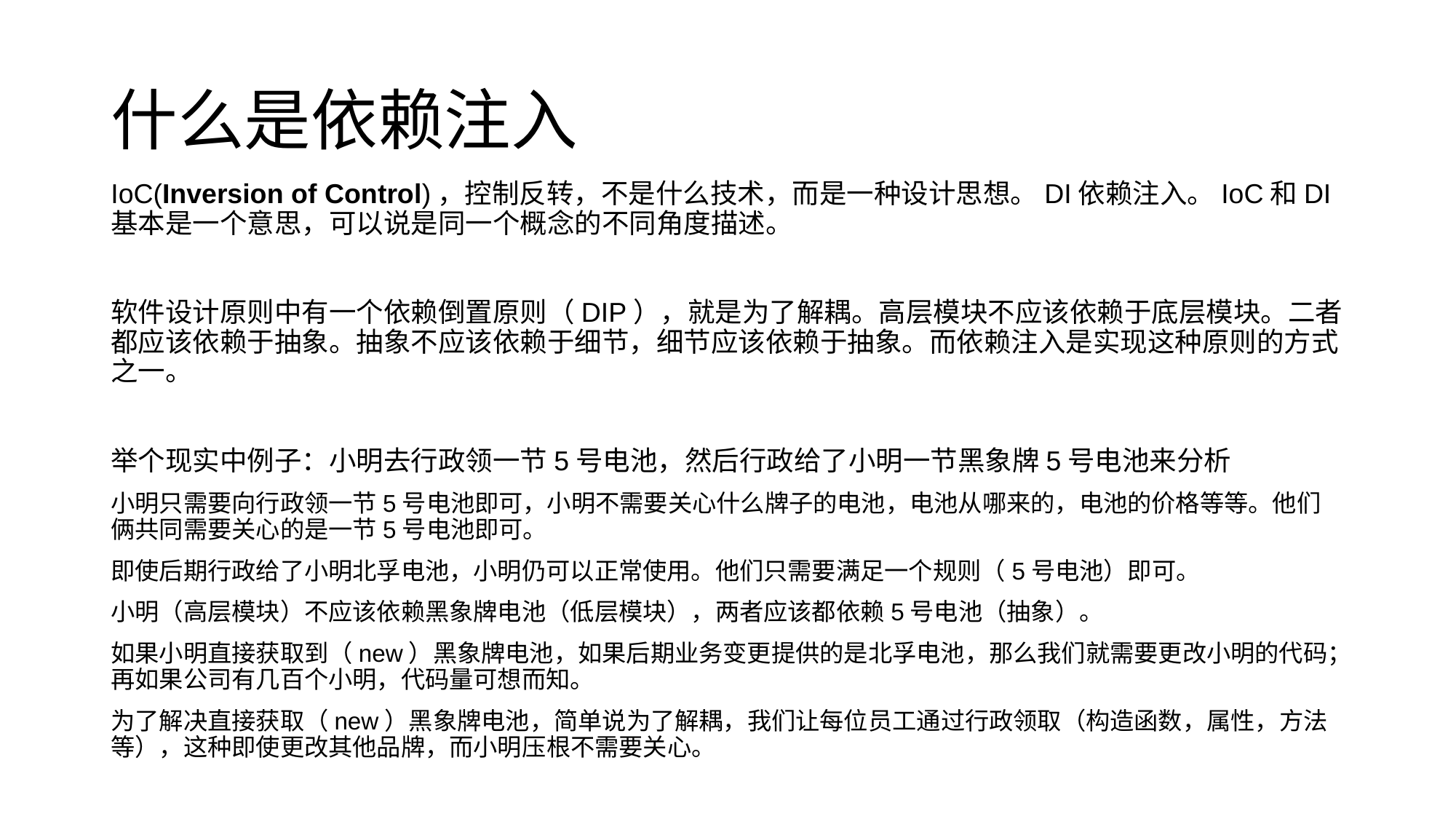

# 什么是依赖注入
IoC(Inversion of Control)，控制反转，不是什么技术，而是一种设计思想。DI依赖注入。IoC和DI基本是一个意思，可以说是同一个概念的不同角度描述。

软件设计原则中有一个依赖倒置原则（DIP），就是为了解耦。高层模块不应该依赖于底层模块。二者都应该依赖于抽象。抽象不应该依赖于细节，细节应该依赖于抽象。而依赖注入是实现这种原则的方式之一。

举个现实中例子：小明去行政领一节5号电池，然后行政给了小明一节黑象牌5号电池来分析
小明只需要向行政领一节5号电池即可，小明不需要关心什么牌子的电池，电池从哪来的，电池的价格等等。他们俩共同需要关心的是一节5号电池即可。
即使后期行政给了小明北孚电池，小明仍可以正常使用。他们只需要满足一个规则（5号电池）即可。
小明（高层模块）不应该依赖黑象牌电池（低层模块），两者应该都依赖5号电池（抽象）。
如果小明直接获取到（new）黑象牌电池，如果后期业务变更提供的是北孚电池，那么我们就需要更改小明的代码；再如果公司有几百个小明，代码量可想而知。
为了解决直接获取（new）黑象牌电池，简单说为了解耦，我们让每位员工通过行政领取（构造函数，属性，方法等），这种即使更改其他品牌，而小明压根不需要关心。